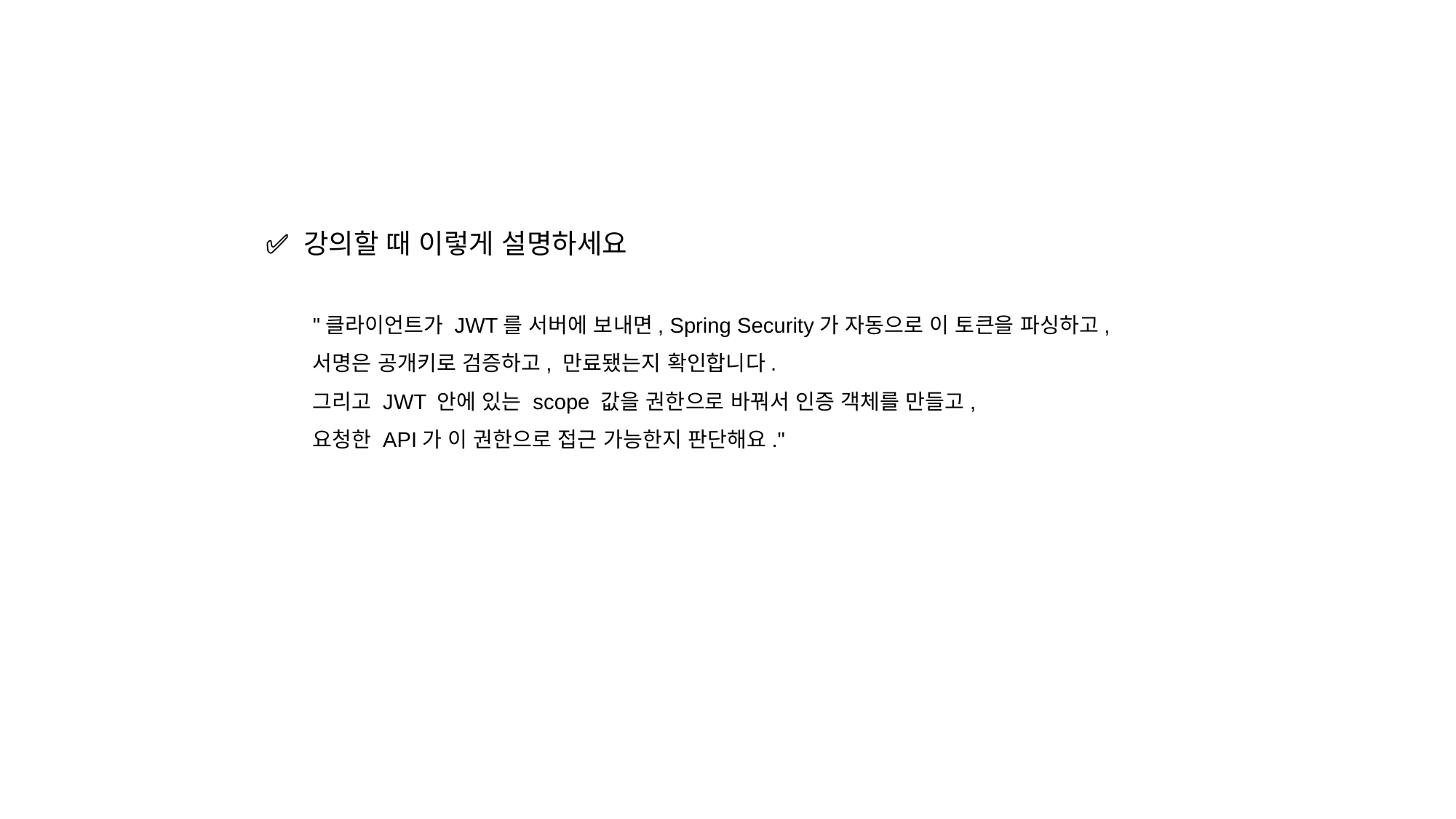

✅ 강의할 때 이렇게 설명하세요
"클라이언트가 JWT를 서버에 보내면, Spring Security가 자동으로 이 토큰을 파싱하고,
서명은 공개키로 검증하고, 만료됐는지 확인합니다.
그리고 JWT 안에 있는 scope 값을 권한으로 바꿔서 인증 객체를 만들고,
요청한 API가 이 권한으로 접근 가능한지 판단해요."